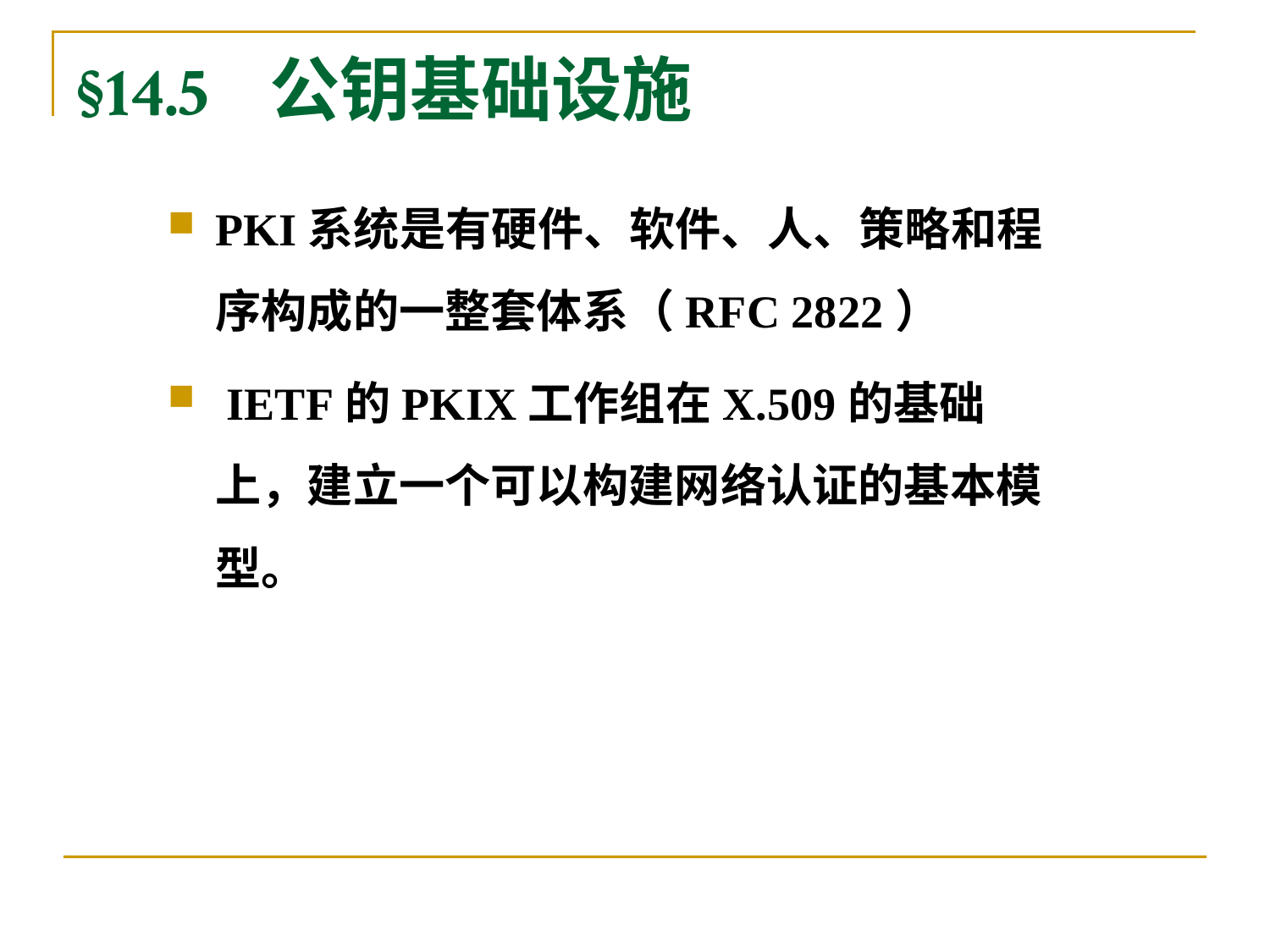

# §14.5   公钥基础设施
PKI系统是有硬件、软件、人、策略和程序构成的一整套体系（RFC 2822）
 IETF的PKIX工作组在X.509的基础上，建立一个可以构建网络认证的基本模型。

63